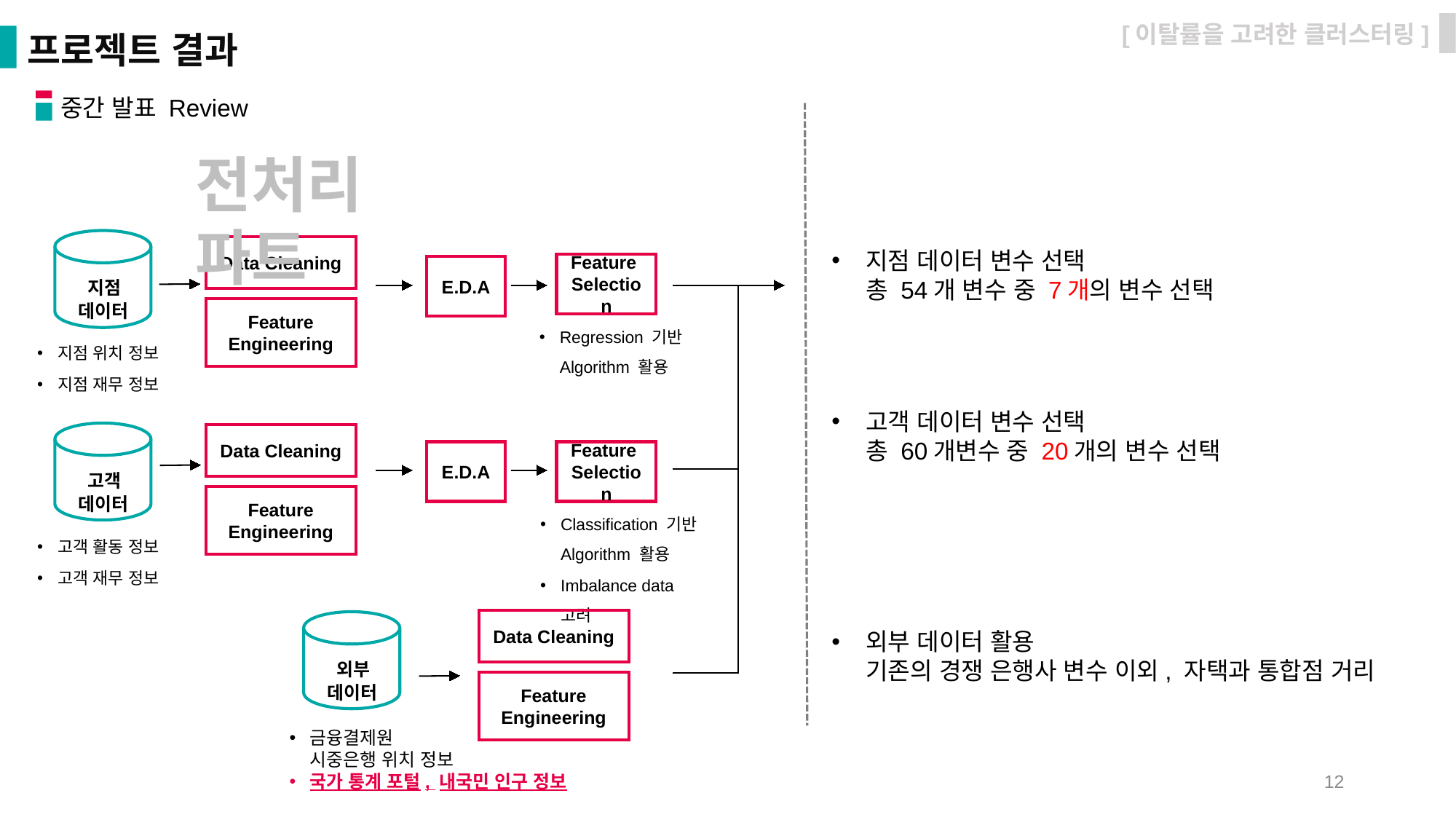

[이탈률을 고려한 클러스터링]
프로젝트 결과

중간 발표 Review

전처리 파트

 지점
데이터
Data Cleaning
지점 데이터 변수 선택
총 54개 변수 중 7개의 변수 선택
Feature
Selection
E.D.A

Feature
Engineering
Regression 기반 Algorithm 활용
지점 위치 정보
지점 재무 정보
고객 데이터 변수 선택
총 60개변수 중 20개의 변수 선택

 고객
데이터
Data Cleaning
E.D.A
Feature
Selection

Feature
Engineering
Classification 기반 Algorithm 활용
Imbalance data 고려
고객 활동 정보
고객 재무 정보
Data Cleaning

 외부
데이터
외부 데이터 활용
기존의 경쟁 은행사 변수 이외, 자택과 통합점 거리

Feature
Engineering
금융결제원
시중은행 위치 정보
국가 통계 포털, 내국민 인구 정보
12